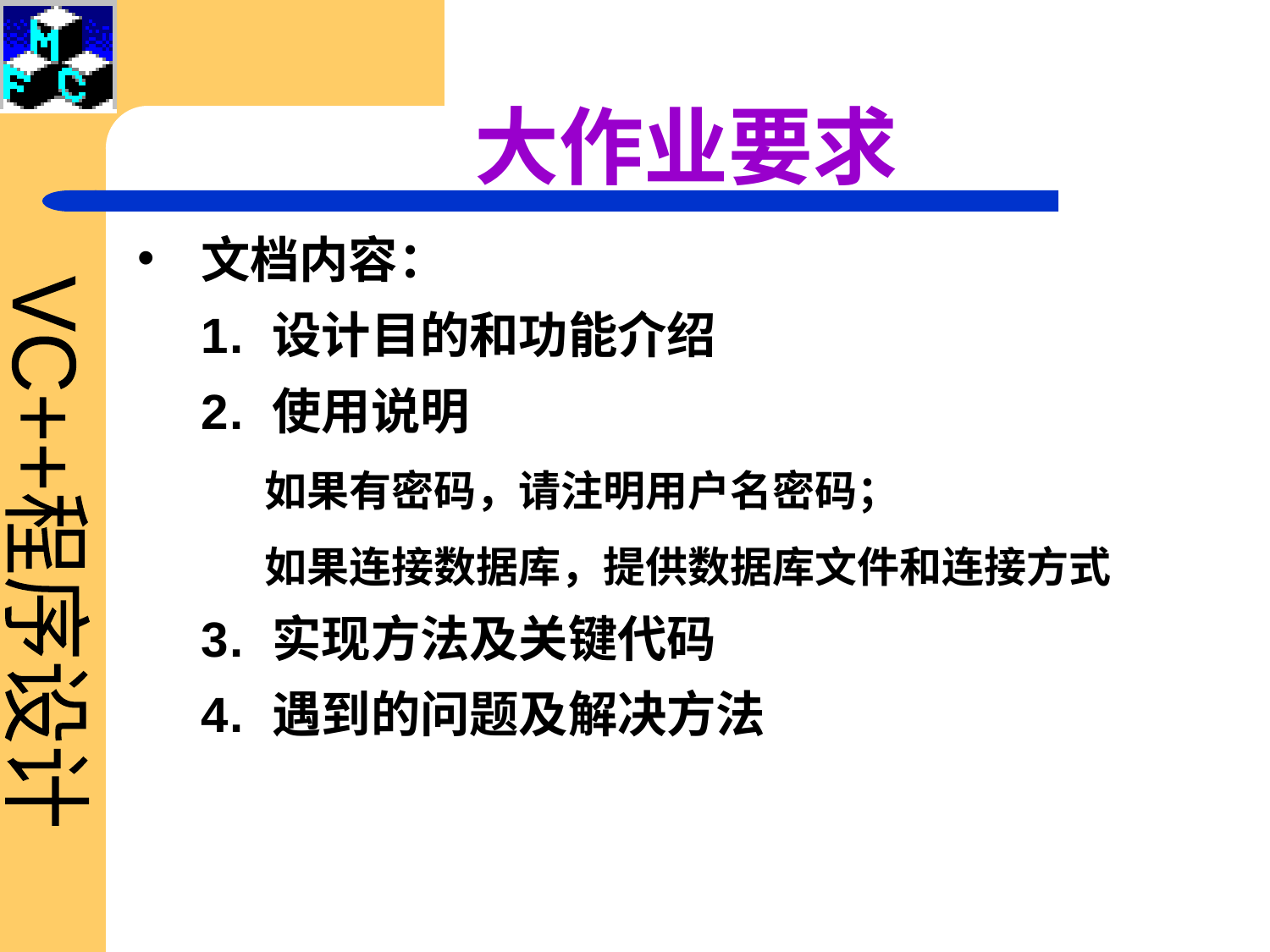

大作业要求
文档内容：
设计目的和功能介绍
使用说明
如果有密码，请注明用户名密码；
如果连接数据库，提供数据库文件和连接方式
实现方法及关键代码
遇到的问题及解决方法